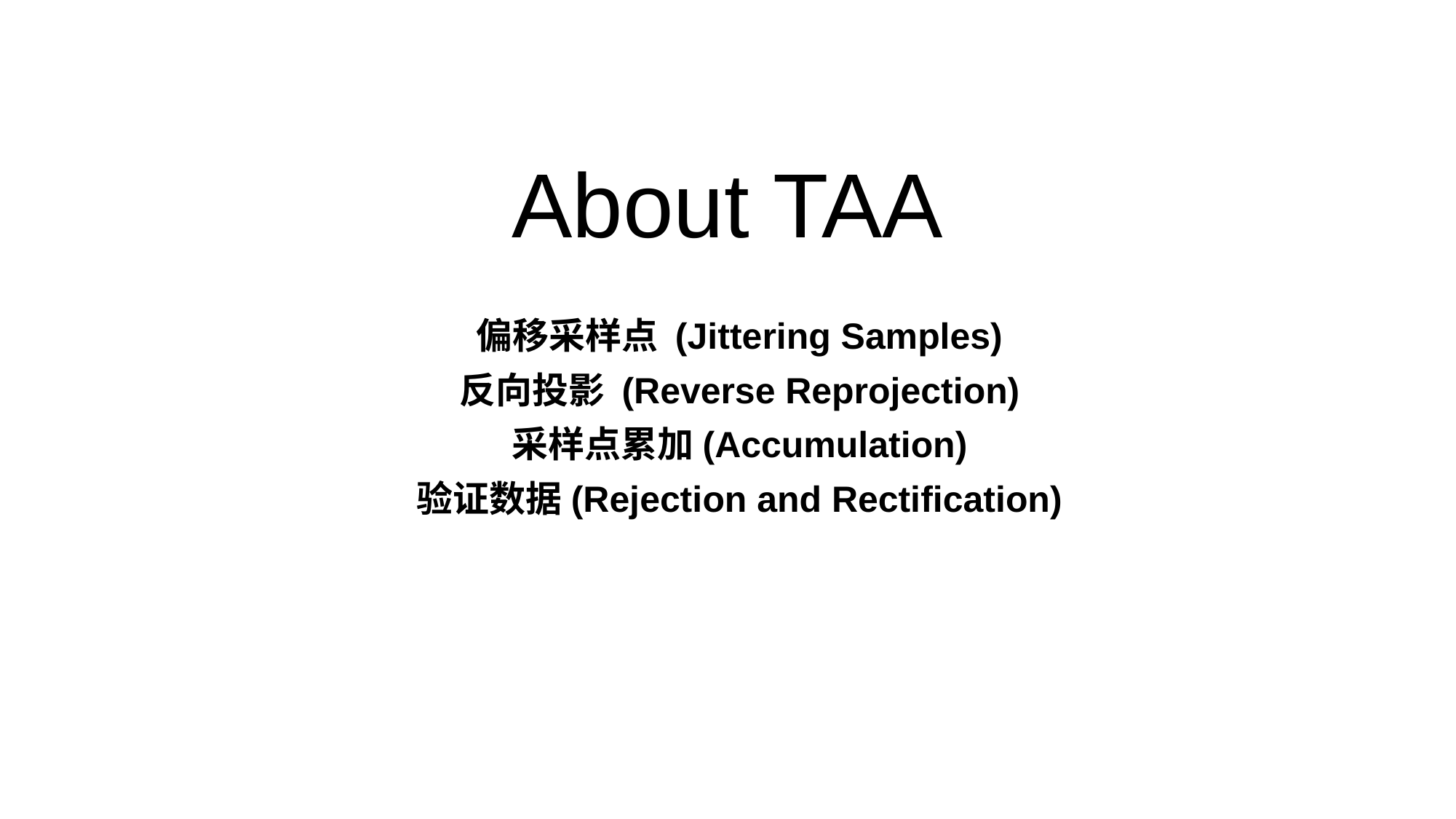

# About TAA
偏移采样点 (Jittering Samples)
反向投影 (Reverse Reprojection)
采样点累加(Accumulation)
验证数据(Rejection and Rectification)